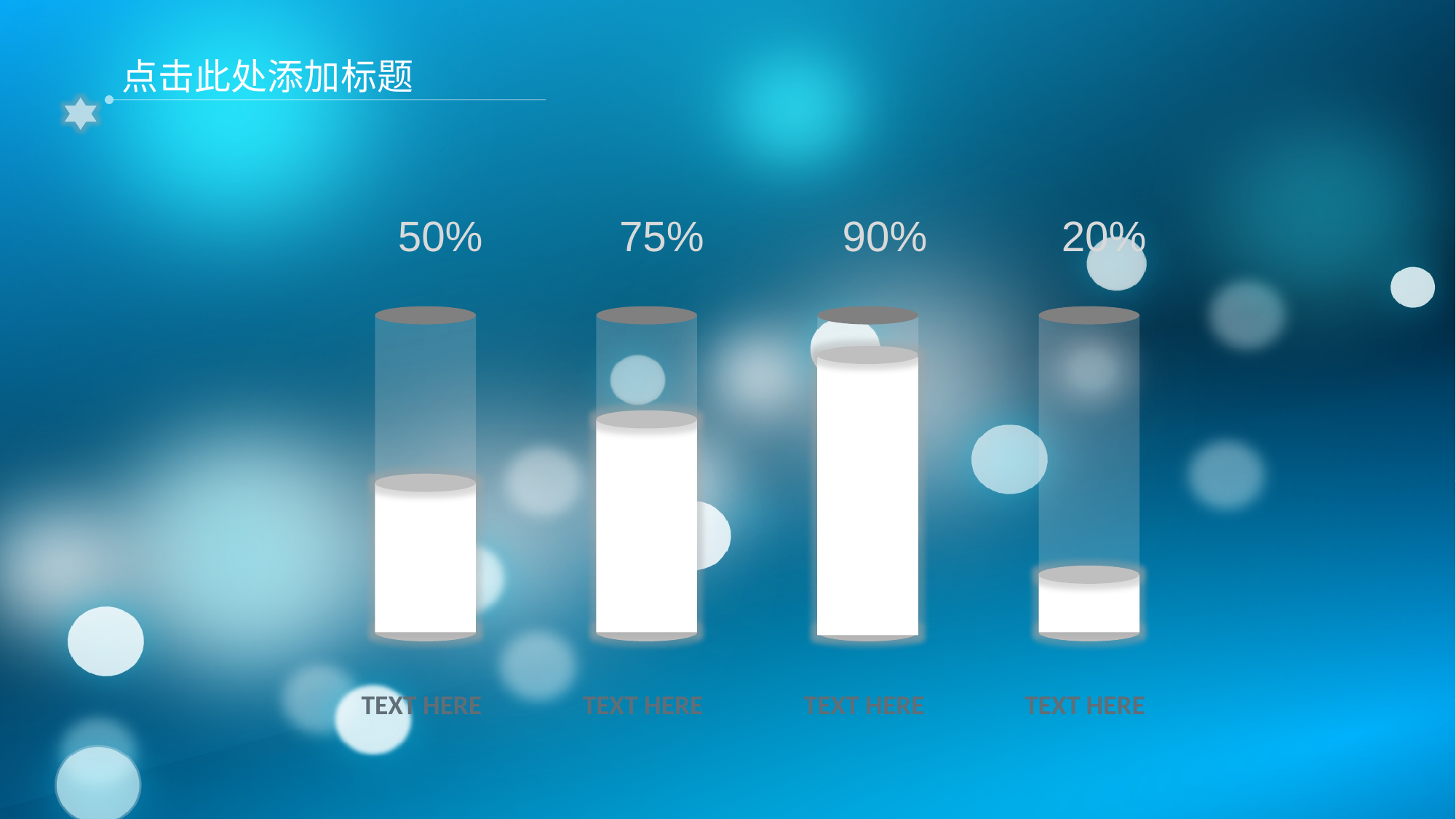

点击此处添加标题

50%
75%
90%
20%

TEXT HERE
TEXT HERE
TEXT HERE
TEXT HERE